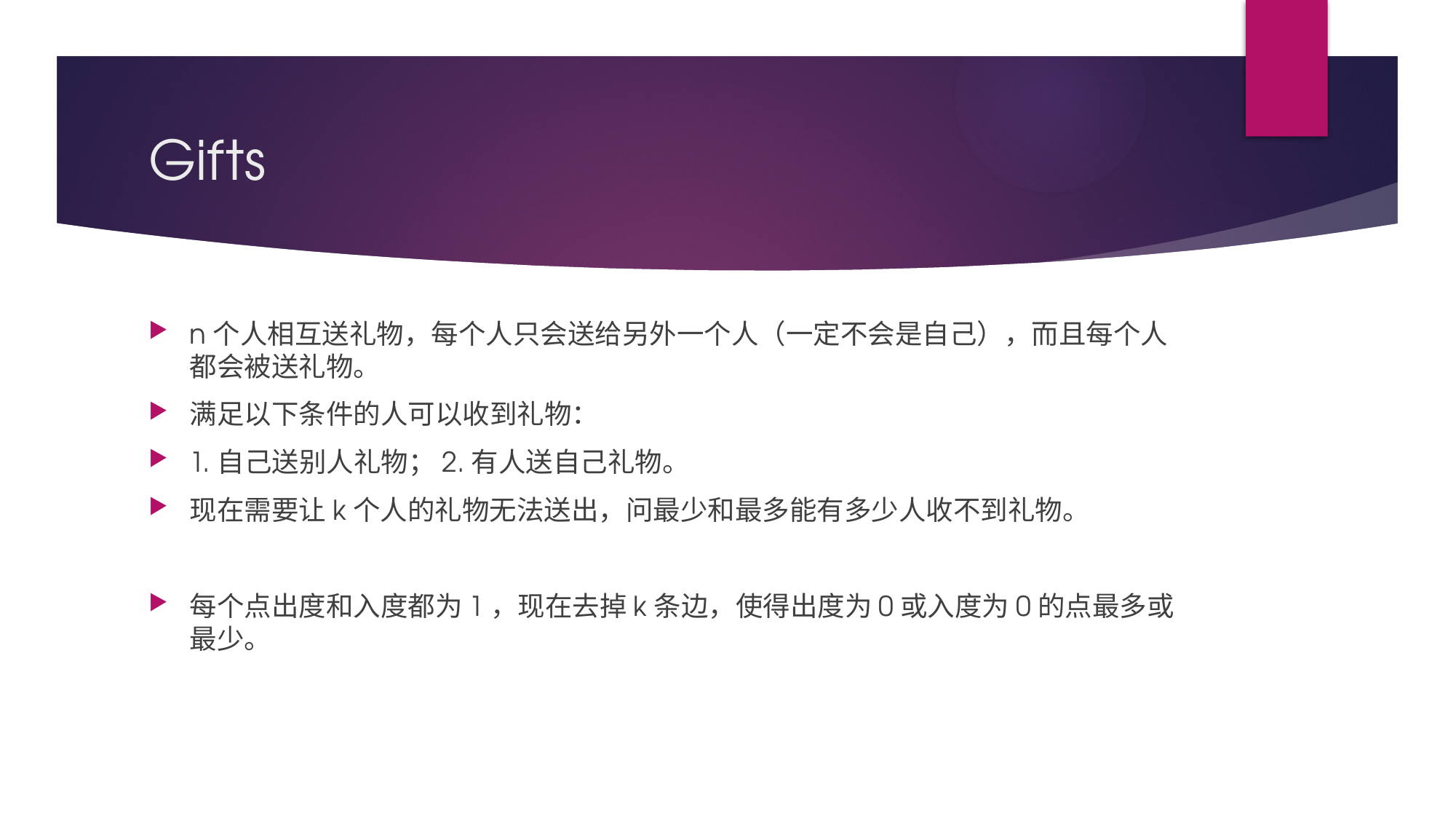

# Gifts
n个人相互送礼物，每个人只会送给另外一个人（一定不会是自己），而且每个人都会被送礼物。
满足以下条件的人可以收到礼物：
1.自己送别人礼物；2.有人送自己礼物。
现在需要让k个人的礼物无法送出，问最少和最多能有多少人收不到礼物。

每个点出度和入度都为1，现在去掉k条边，使得出度为0或入度为0的点最多或最少。